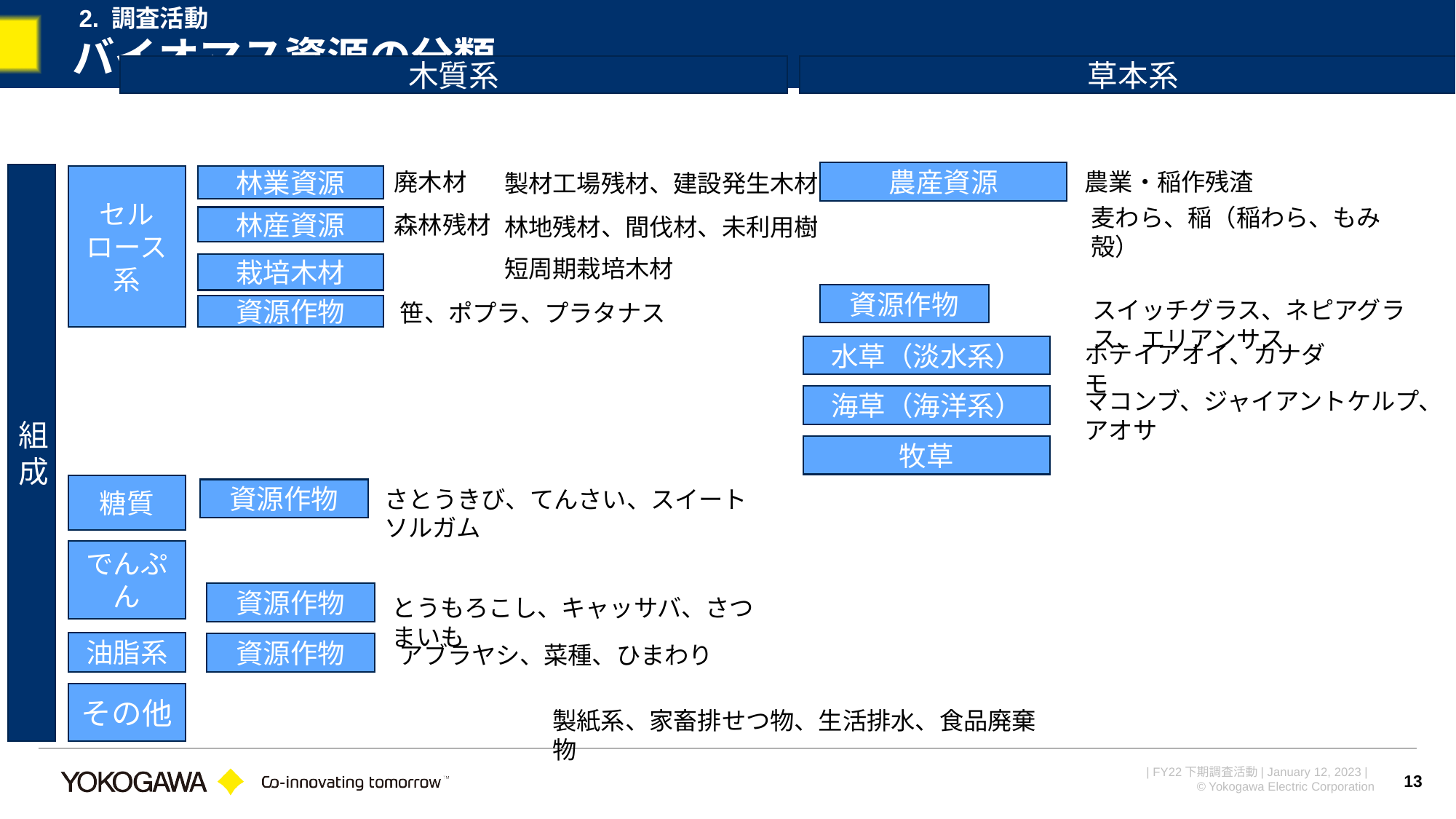

2. 調査活動
バイオマス資源の分類
木質系
草本系
廃木材
農業・稲作残渣
農産資源
製材工場残材、建設発生木材
組成
林業資源
セルロース系
麦わら、稲（稲わら、もみ殻）
森林残材
林地残材、間伐材、未利用樹
林産資源
短周期栽培木材
栽培木材
資源作物
スイッチグラス、ネピアグラス、エリアンサス
笹、ポプラ、プラタナス
資源作物
ホテイアオイ、カナダモ
水草（淡水系）
マコンブ、ジャイアントケルプ、アオサ
海草（海洋系）
牧草
糖質
さとうきび、てんさい、スイートソルガム
資源作物
でんぷん
資源作物
とうもろこし、キャッサバ、さつまいも
油脂系
資源作物
アブラヤシ、菜種、ひまわり
その他
製紙系、家畜排せつ物、生活排水、食品廃棄物
13